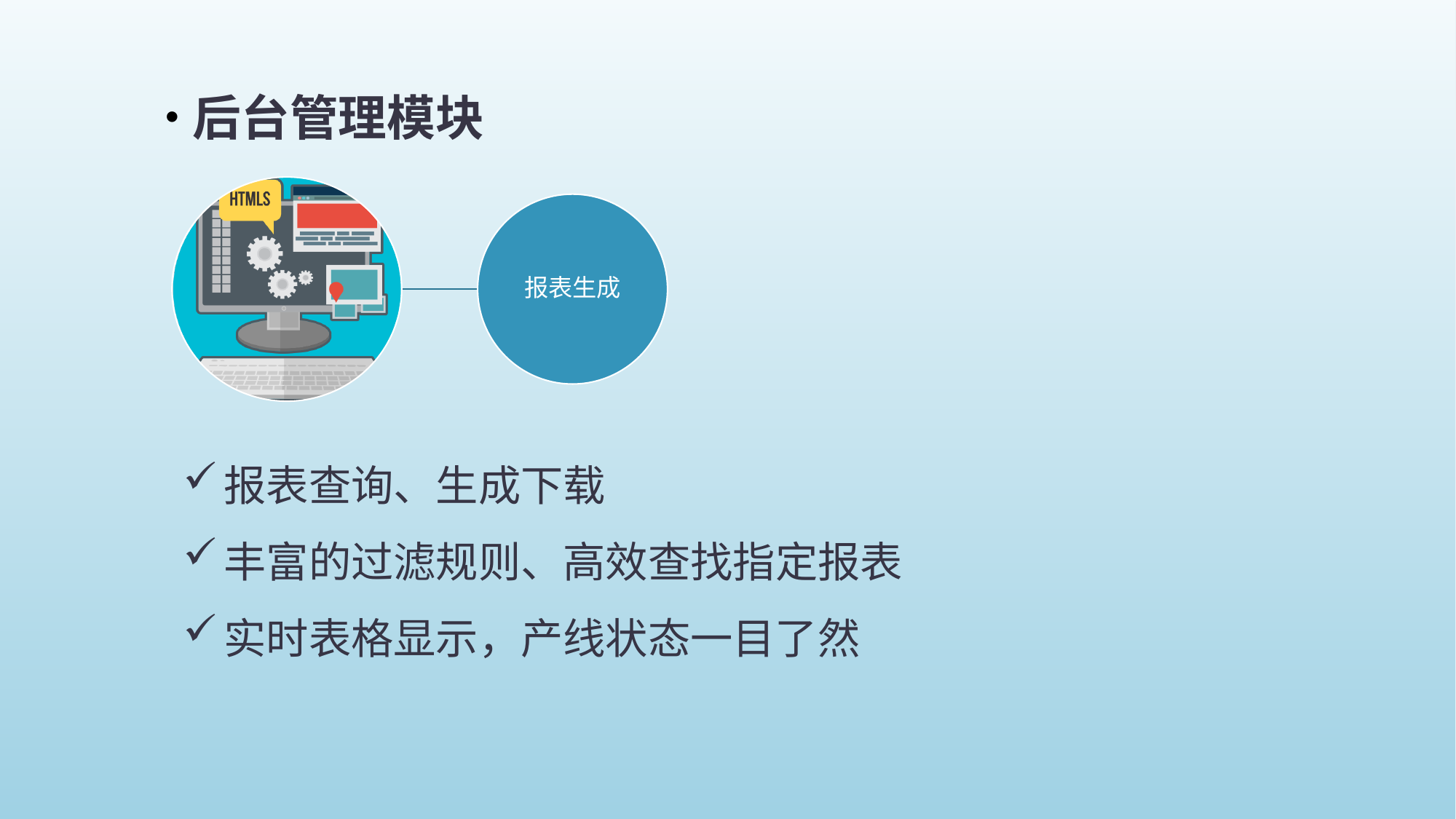

报表生成
后台管理模块
报表查询、生成下载
丰富的过滤规则、高效查找指定报表
实时表格显示，产线状态一目了然